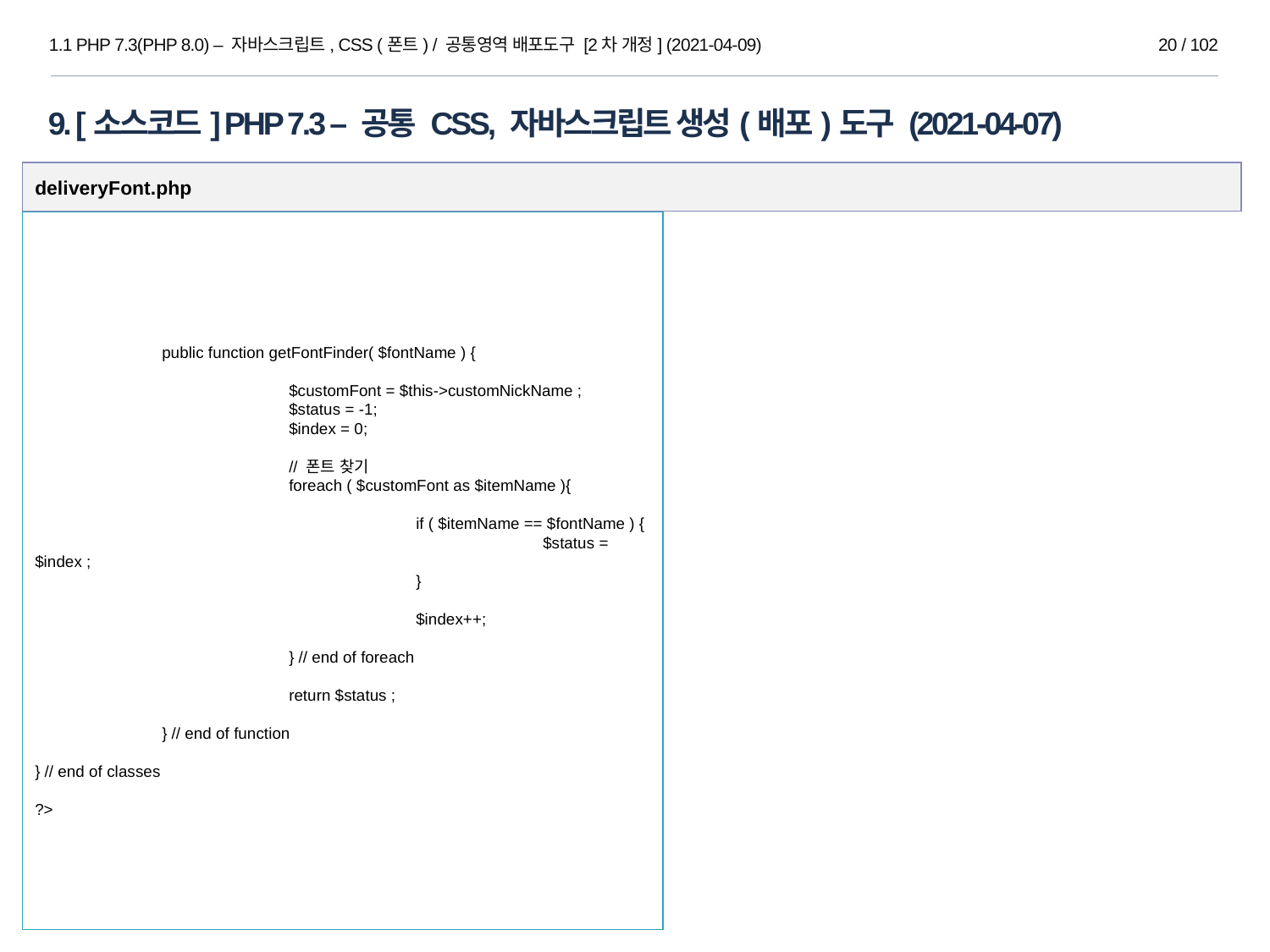

1.1 PHP 7.3(PHP 8.0) – 자바스크립트, CSS (폰트) / 공통영역 배포도구 [2차 개정] (2021-04-09)
20 / 102

9. [소스코드] PHP 7.3 – 공통 CSS, 자바스크립트 생성(배포)도구 (2021-04-07)
deliveryFont.php

	public function getFontFinder( $fontName ) {

		$customFont = $this->customNickName ;
		$status = -1;
		$index = 0;

		// 폰트 찾기
		foreach ( $customFont as $itemName ){

			if ( $itemName == $fontName ) {
				$status = $index ;
			}

			$index++;

		} // end of foreach

		return $status ;

	} // end of function

} // end of classes

?>